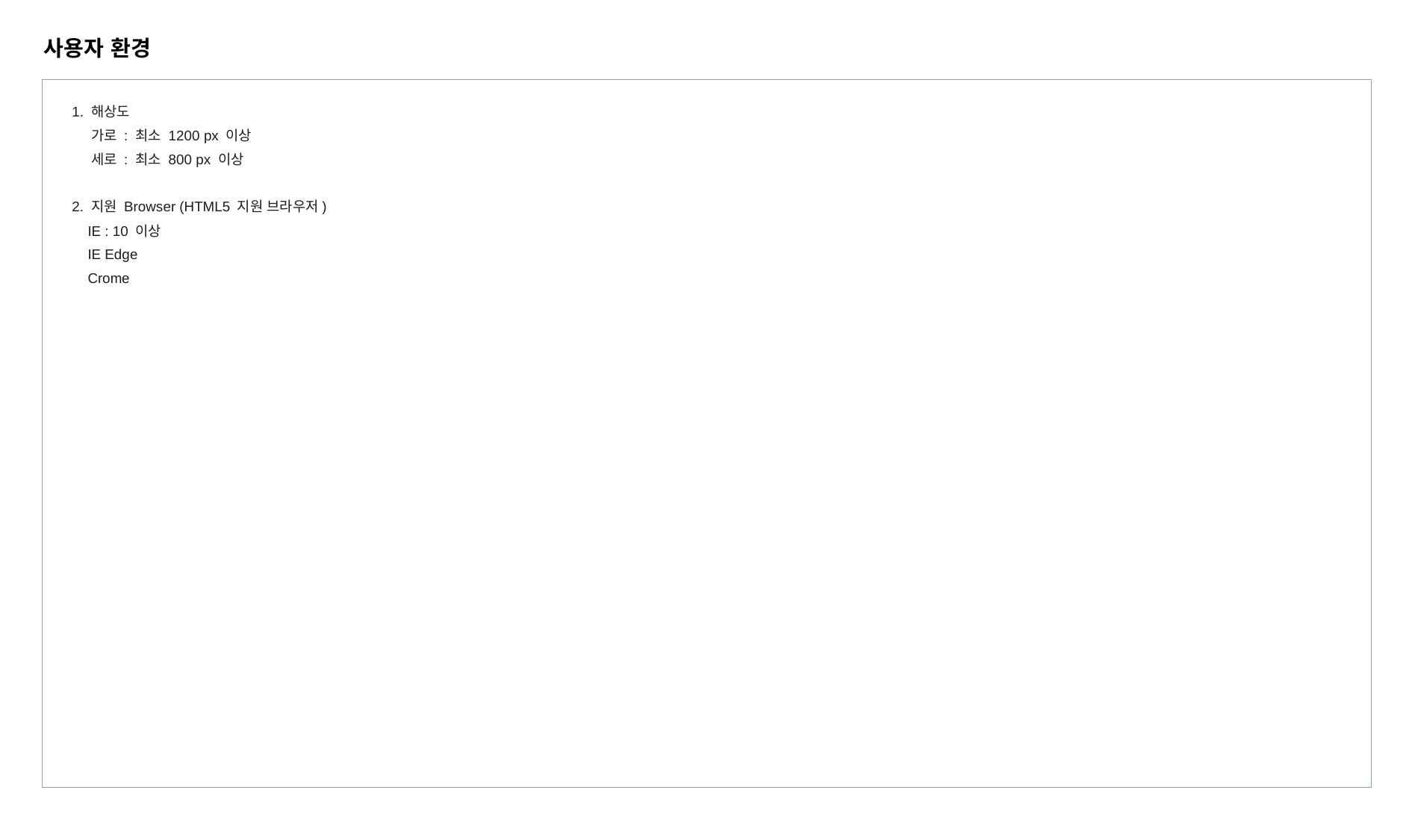

사용자 환경

1. 해상도
    가로 : 최소 1200 px 이상
    세로 : 최소 800 px 이상

2. 지원 Browser (HTML5 지원 브라우저)
    IE : 10 이상
    IE Edge
    Crome

3